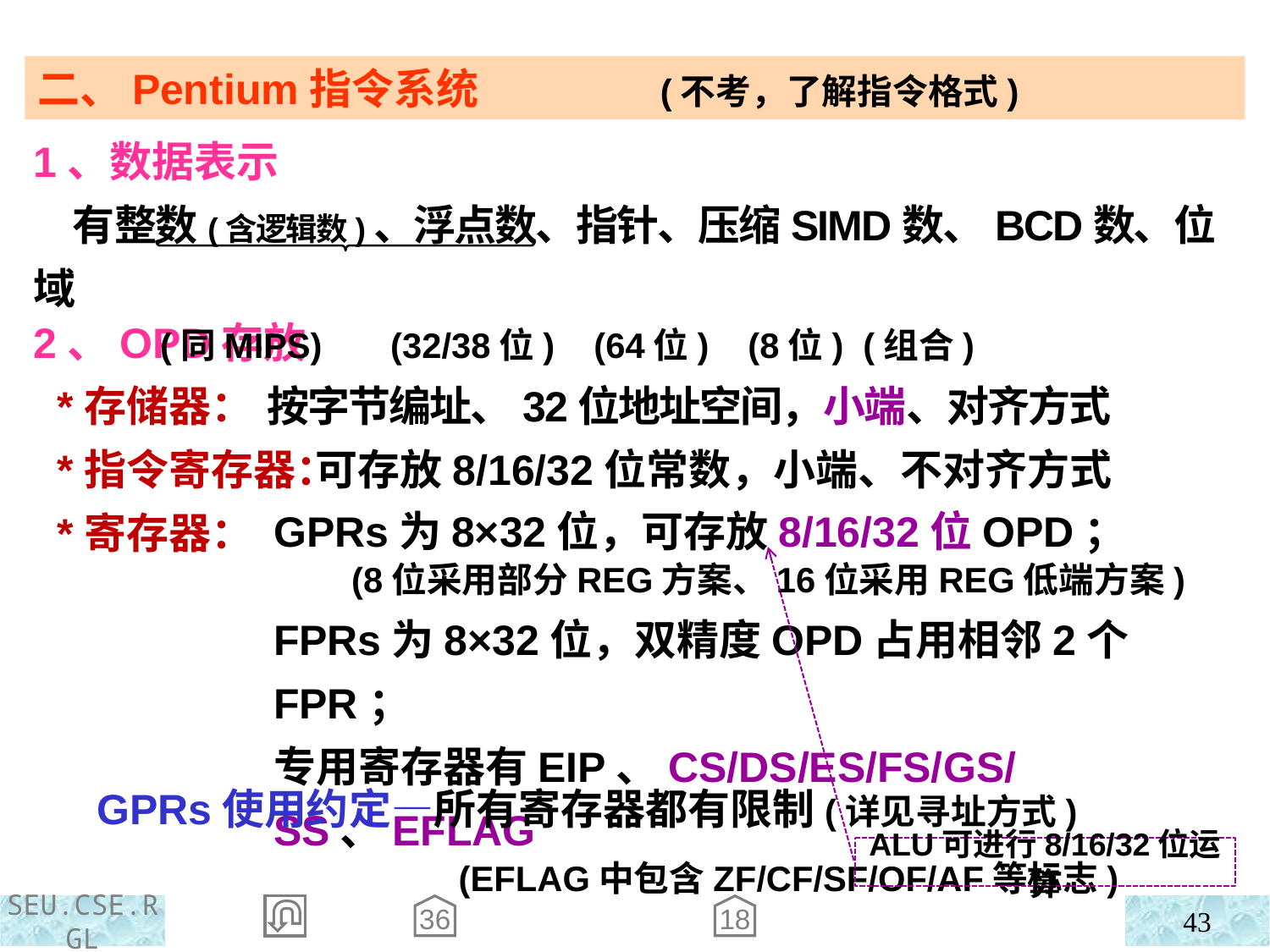

二、Pentium指令系统                  (不考，了解指令格式)

1、数据表示
   有整数(含逻辑数)、浮点数、指针、压缩SIMD数、BCD数、位域
             (同MIPS)       (32/38位)    (64位)    (8位)  (组合)
2、OPD存放
  *存储器：
  *指令寄存器：
  *寄存器：
按字节编址、32位地址空间，小端、对齐方式
    可存放8/16/32位常数，小端、不对齐方式
GPRs为8×32位，可存放8/16/32位OPD；
        (8位采用部分REG方案、16位采用REG低端方案)
FPRs为8×32位，双精度OPD占用相邻2个FPR；
专用寄存器有EIP、CS/DS/ES/FS/GS/SS、EFLAG
                   (EFLAG中包含ZF/CF/SF/OF/AF等标志)
     GPRs使用约定—所有寄存器都有限制(详见寻址方式)
ALU可进行8/16/32位运算
36
18

43